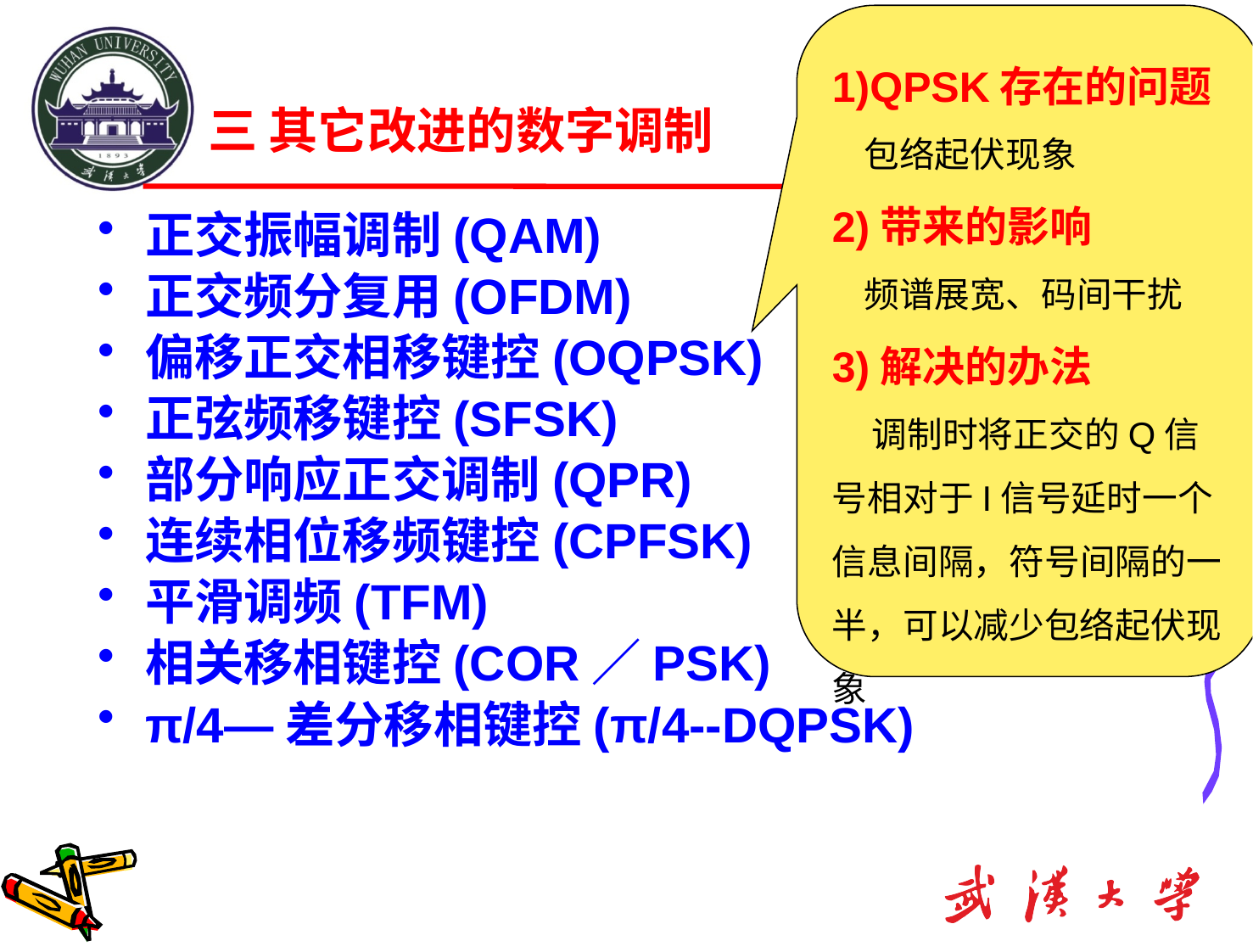

1)QPSK存在的问题
   包络起伏现象
2)带来的影响
   频谱展宽、码间干扰
3)解决的办法
    调制时将正交的Q信号相对于I信号延时一个信息间隔，符号间隔的一半，可以减少包络起伏现象
# 三 其它改进的数字调制
正交振幅调制(QAM)
正交频分复用(OFDM)
偏移正交相移键控(OQPSK)
正弦频移键控(SFSK)
部分响应正交调制(QPR)
连续相位移频键控(CPFSK)
平滑调频(TFM)
相关移相键控(COR／PSK)
π/4—差分移相键控(π/4--DQPSK)